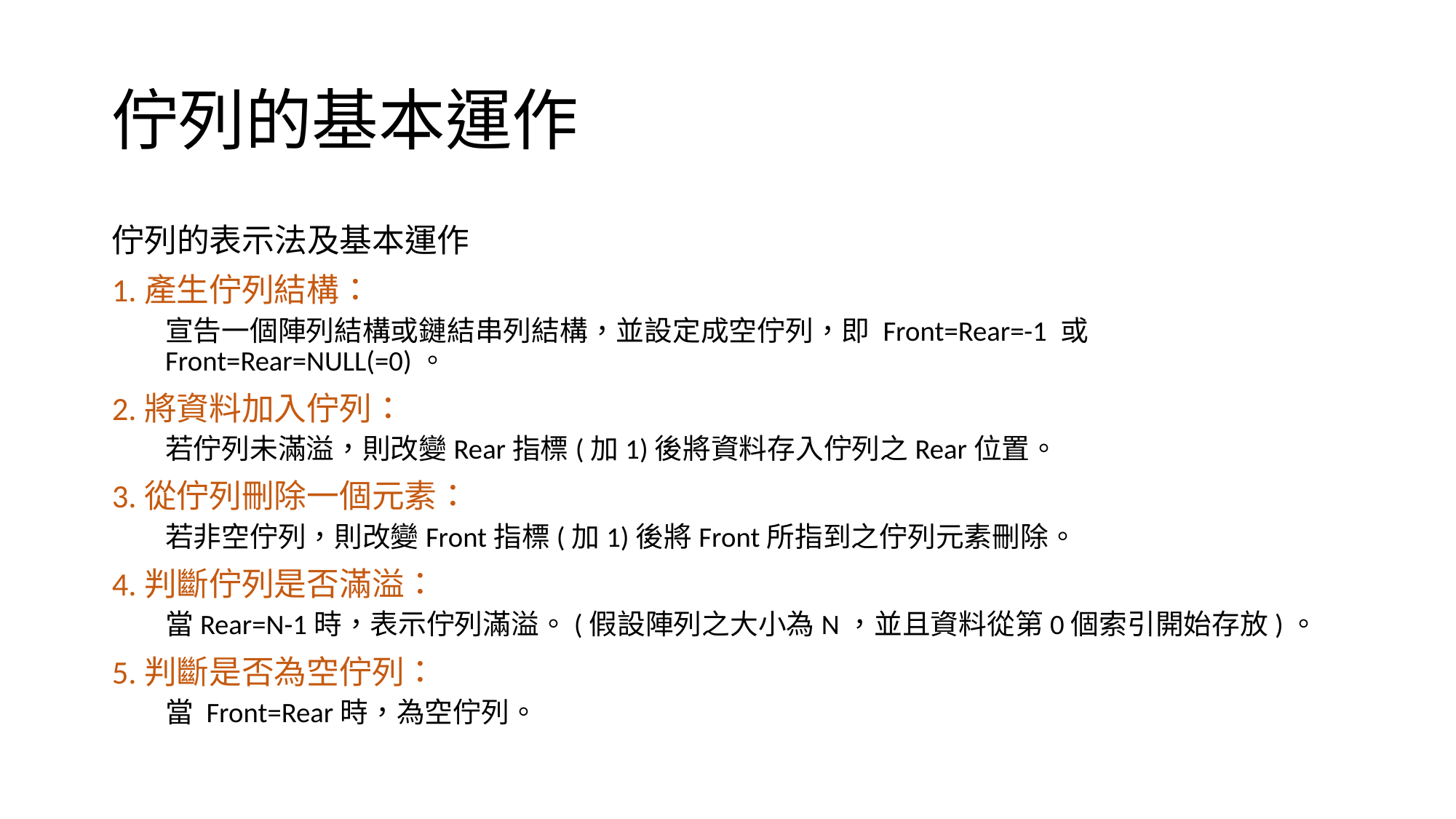

# 佇列的基本運作
佇列的表示法及基本運作
1.產生佇列結構：
宣告一個陣列結構或鏈結串列結構，並設定成空佇列，即 Front=Rear=-1 或 Front=Rear=NULL(=0)。
2.將資料加入佇列：
若佇列未滿溢，則改變Rear指標(加1)後將資料存入佇列之Rear位置。
3.從佇列刪除一個元素：
若非空佇列，則改變Front指標(加1)後將Front所指到之佇列元素刪除。
4.判斷佇列是否滿溢：
當Rear=N-1時，表示佇列滿溢。(假設陣列之大小為N，並且資料從第0個索引開始存放)。
5.判斷是否為空佇列：
當 Front=Rear時，為空佇列。